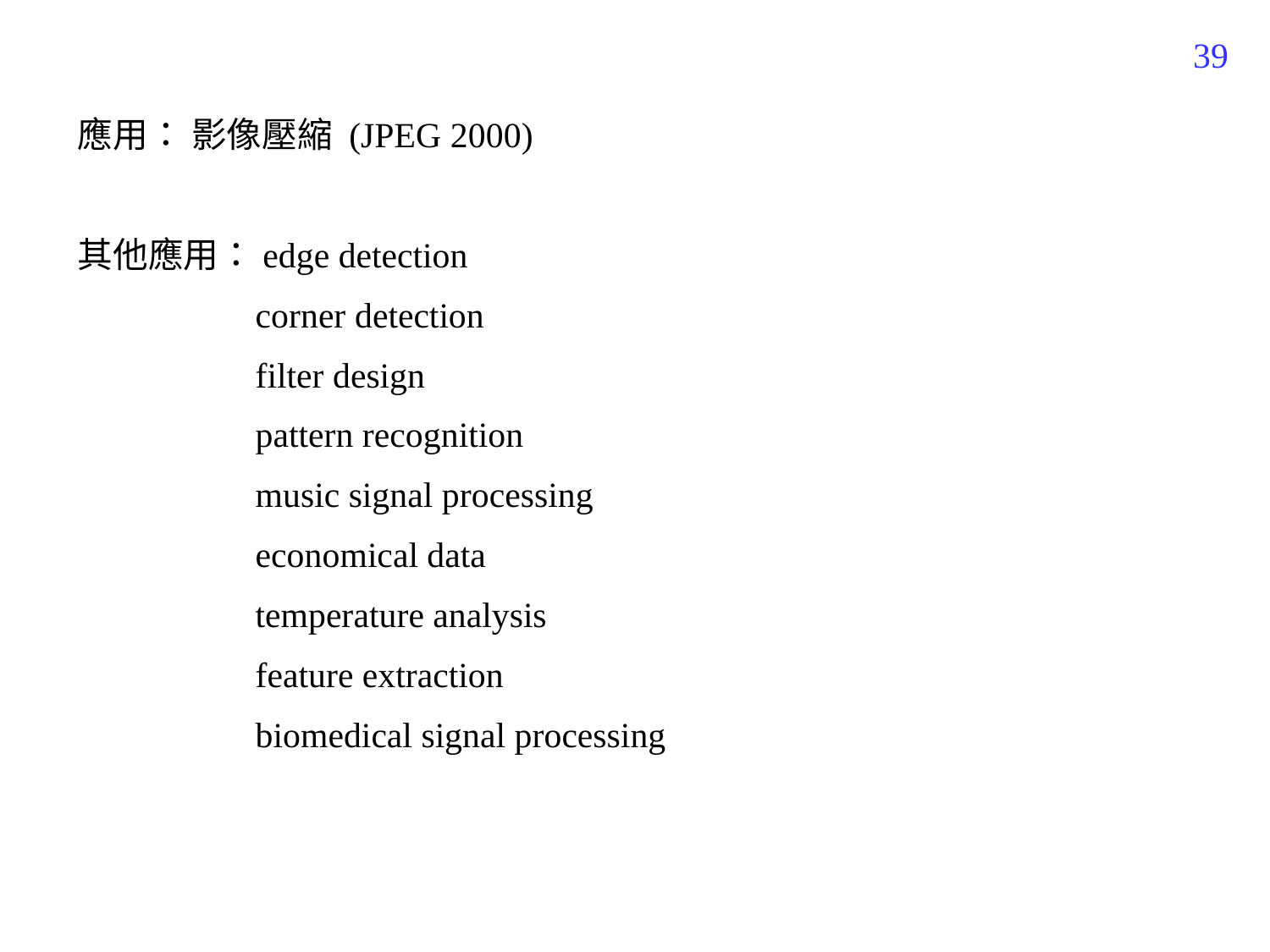

39

應用： 影像壓縮 (JPEG 2000)

其他應用：edge detection
                    corner detection
                    filter design
                    pattern recognition
                    music signal processing
                    economical data
                    temperature analysis
                    feature extraction
                    biomedical signal processing